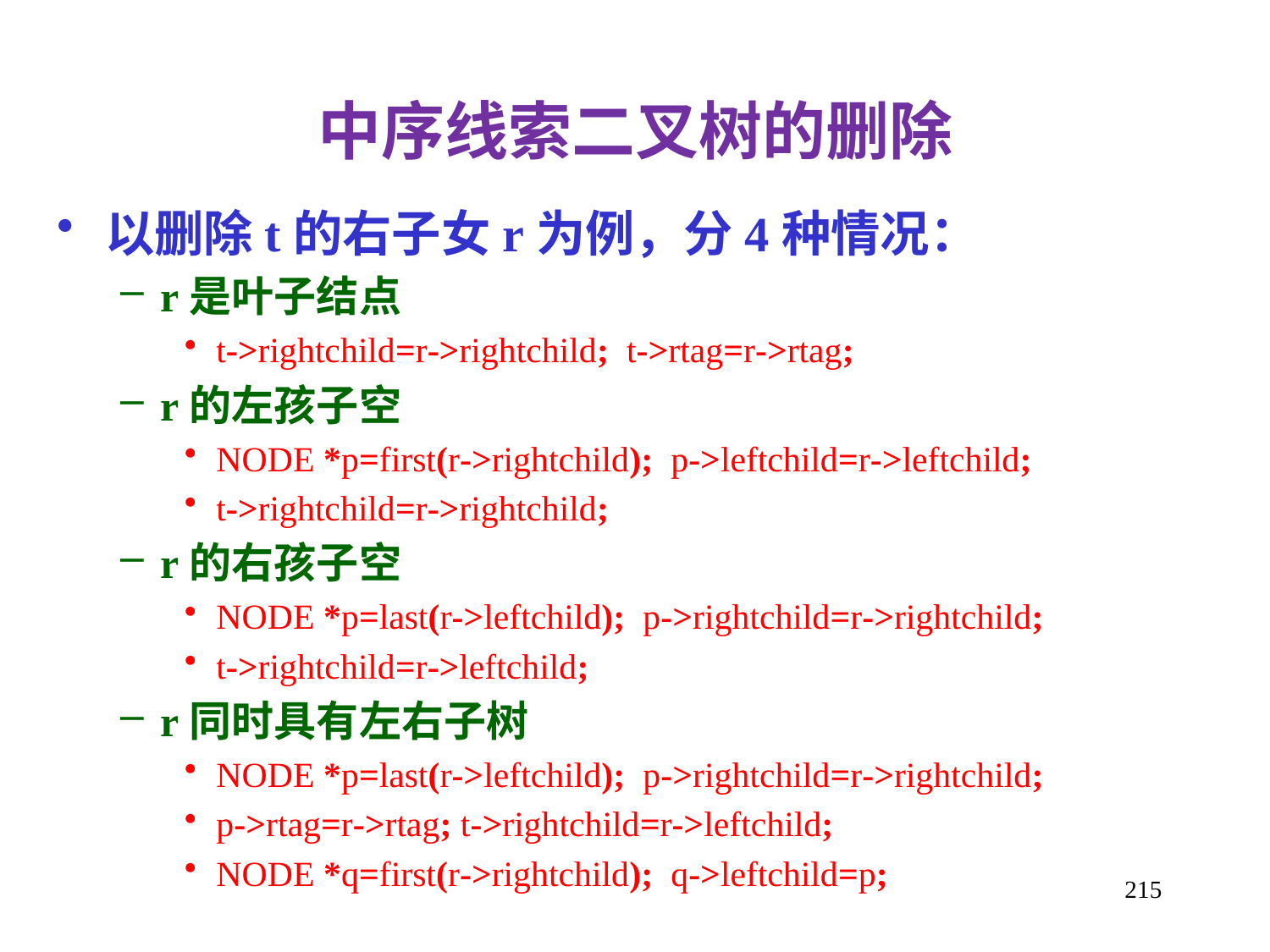

中序线索二叉树的删除
以删除t的右子女r为例，分4种情况：
r是叶子结点
t->rightchild=r->rightchild;  t->rtag=r->rtag;
r的左孩子空
NODE *p=first(r->rightchild);  p->leftchild=r->leftchild;
t->rightchild=r->rightchild;
r的右孩子空
NODE *p=last(r->leftchild);  p->rightchild=r->rightchild;
t->rightchild=r->leftchild;
r同时具有左右子树
NODE *p=last(r->leftchild);  p->rightchild=r->rightchild;
p->rtag=r->rtag; t->rightchild=r->leftchild;
NODE *q=first(r->rightchild);  q->leftchild=p;
215